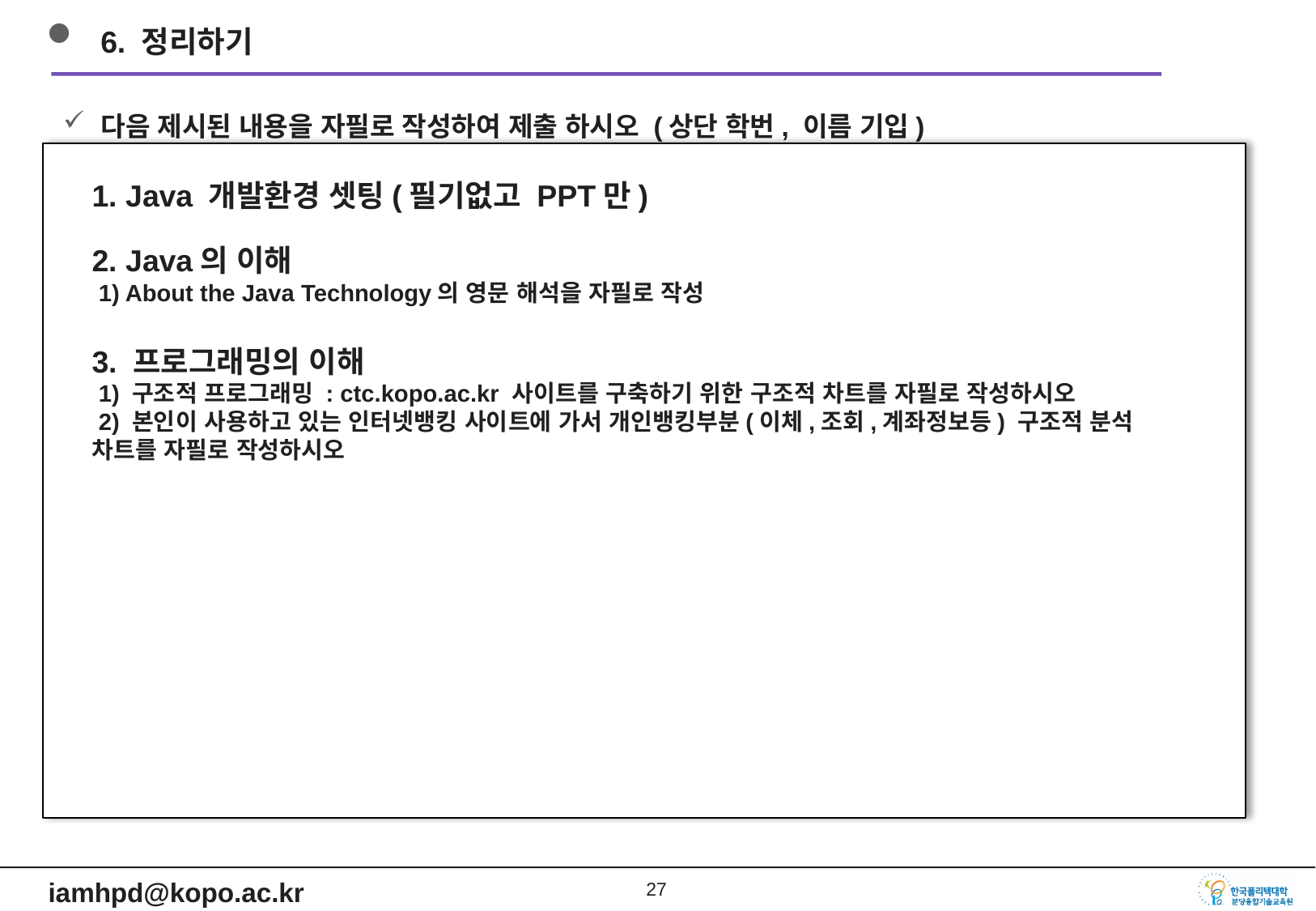

6. 정리하기
다음 제시된 내용을 자필로 작성하여 제출 하시오 (상단 학번, 이름 기입)

1. Java 개발환경 셋팅(필기없고 PPT만)

2. Java의 이해
 1) About the Java Technology의 영문 해석을 자필로 작성

3. 프로그래밍의 이해
 1) 구조적 프로그래밍 : ctc.kopo.ac.kr 사이트를 구축하기 위한 구조적 차트를 자필로 작성하시오
 2) 본인이 사용하고 있는 인터넷뱅킹 사이트에 가서 개인뱅킹부분(이체,조회,계좌정보등) 구조적 분석 차트를 자필로 작성하시오
27